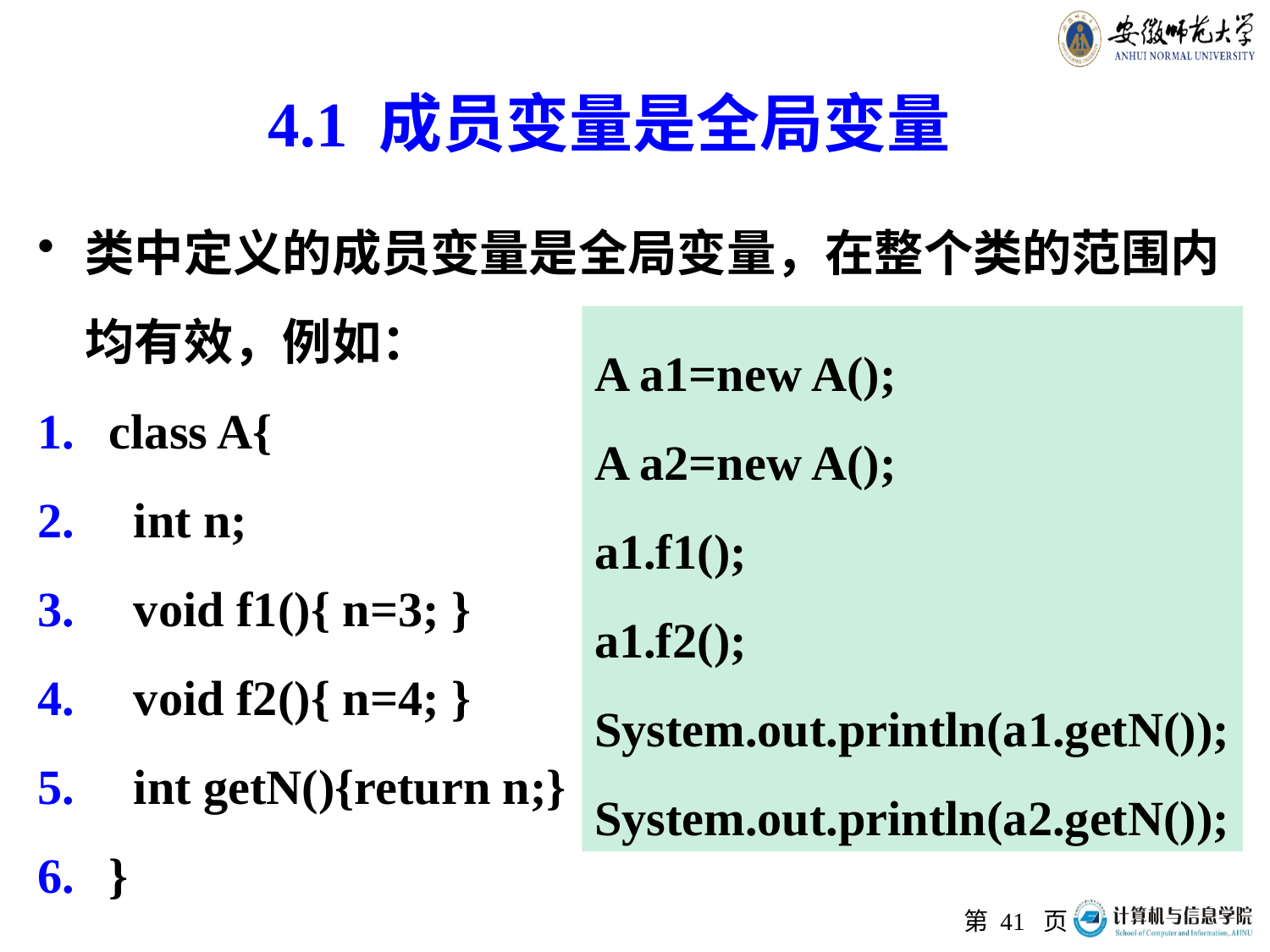

# 4.1 成员变量是全局变量
类中定义的成员变量是全局变量，在整个类的范围内均有效，例如：
class A{
  int n;
  void f1(){ n=3; }
  void f2(){ n=4; }
  int getN(){return n;}
}
A a1=new A();
A a2=new A();
a1.f1();
a1.f2();
System.out.println(a1.getN());
System.out.println(a2.getN());
第 41  页